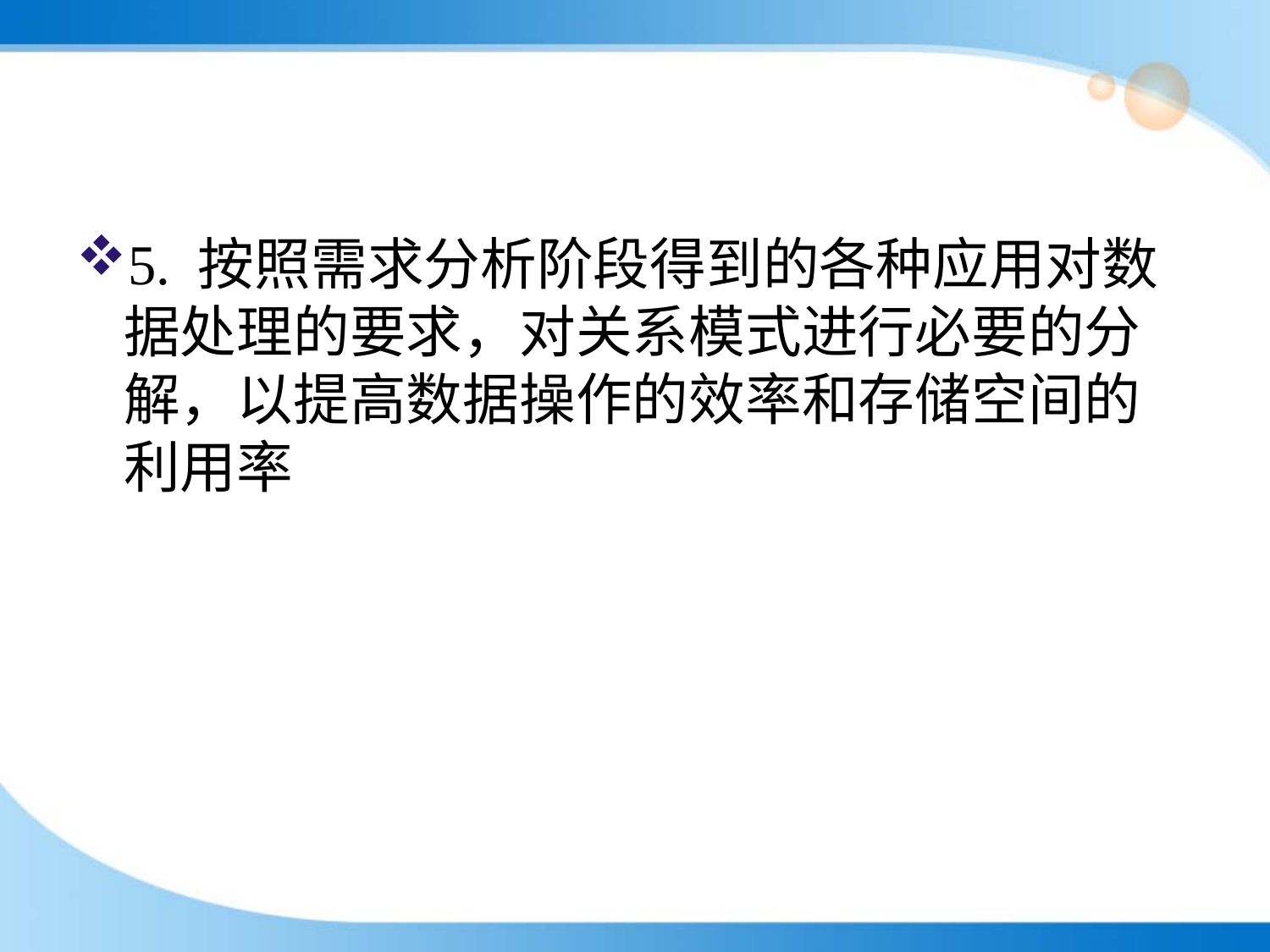

#
5. 按照需求分析阶段得到的各种应用对数据处理的要求，对关系模式进行必要的分解，以提高数据操作的效率和存储空间的利用率